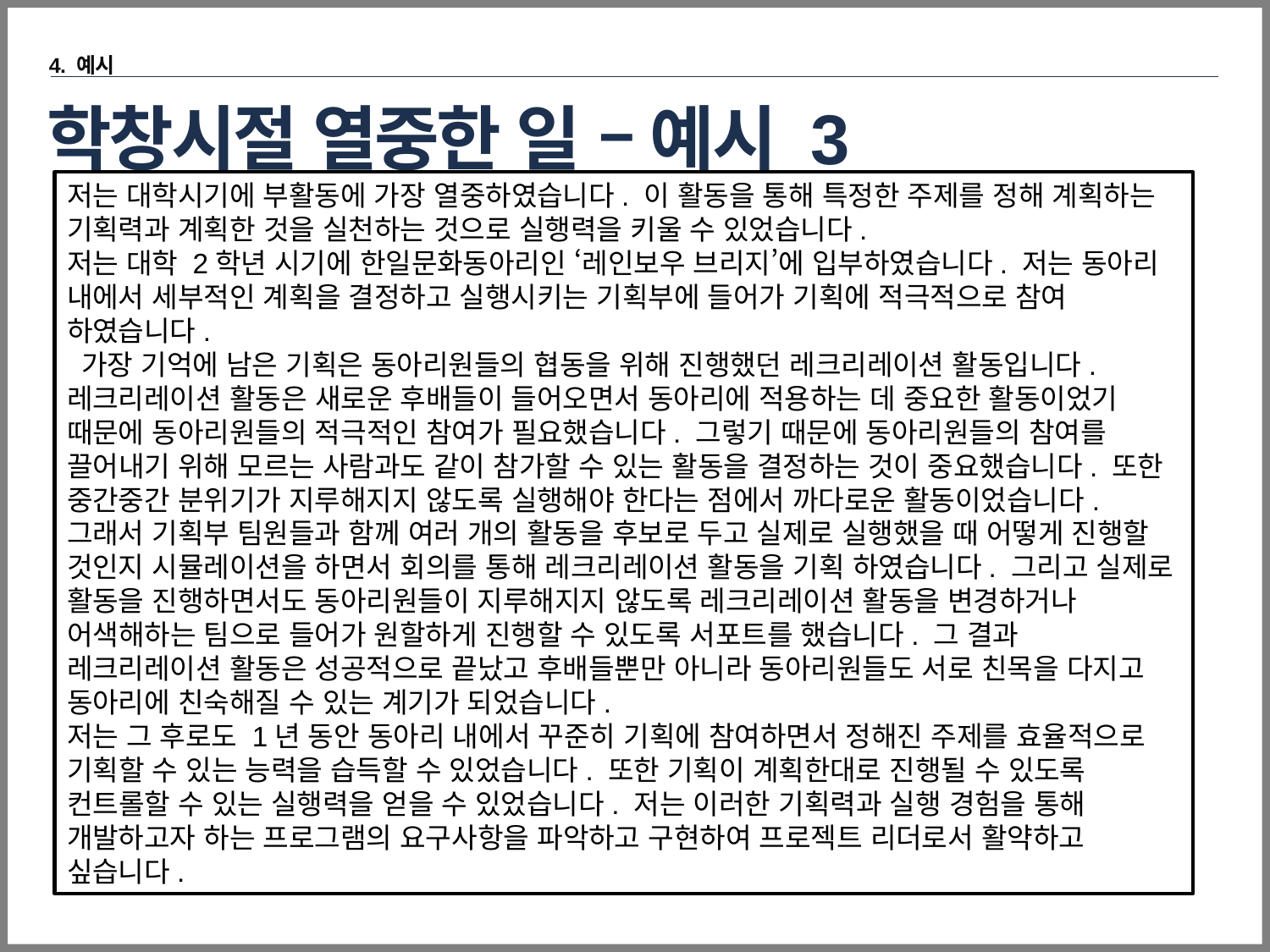

4. 예시
# 학창시절 열중한 일 – 예시 3
저는 대학시기에 부활동에 가장 열중하였습니다. 이 활동을 통해 특정한 주제를 정해 계획하는 기획력과 계획한 것을 실천하는 것으로 실행력을 키울 수 있었습니다.
저는 대학 2학년 시기에 한일문화동아리인 ‘레인보우 브리지’에 입부하였습니다. 저는 동아리 내에서 세부적인 계획을 결정하고 실행시키는 기획부에 들어가 기획에 적극적으로 참여 하였습니다.
 가장 기억에 남은 기획은 동아리원들의 협동을 위해 진행했던 레크리레이션 활동입니다. 레크리레이션 활동은 새로운 후배들이 들어오면서 동아리에 적용하는 데 중요한 활동이었기 때문에 동아리원들의 적극적인 참여가 필요했습니다. 그렇기 때문에 동아리원들의 참여를 끌어내기 위해 모르는 사람과도 같이 참가할 수 있는 활동을 결정하는 것이 중요했습니다. 또한 중간중간 분위기가 지루해지지 않도록 실행해야 한다는 점에서 까다로운 활동이었습니다.그래서 기획부 팀원들과 함께 여러 개의 활동을 후보로 두고 실제로 실행했을 때 어떻게 진행할 것인지 시뮬레이션을 하면서 회의를 통해 레크리레이션 활동을 기획 하였습니다. 그리고 실제로 활동을 진행하면서도 동아리원들이 지루해지지 않도록 레크리레이션 활동을 변경하거나 어색해하는 팀으로 들어가 원할하게 진행할 수 있도록 서포트를 했습니다. 그 결과 레크리레이션 활동은 성공적으로 끝났고 후배들뿐만 아니라 동아리원들도 서로 친목을 다지고 동아리에 친숙해질 수 있는 계기가 되었습니다.
저는 그 후로도 1년 동안 동아리 내에서 꾸준히 기획에 참여하면서 정해진 주제를 효율적으로 기획할 수 있는 능력을 습득할 수 있었습니다. 또한 기획이 계획한대로 진행될 수 있도록 컨트롤할 수 있는 실행력을 얻을 수 있었습니다. 저는 이러한 기획력과 실행 경험을 통해 개발하고자 하는 프로그램의 요구사항을 파악하고 구현하여 프로젝트 리더로서 활약하고 싶습니다.